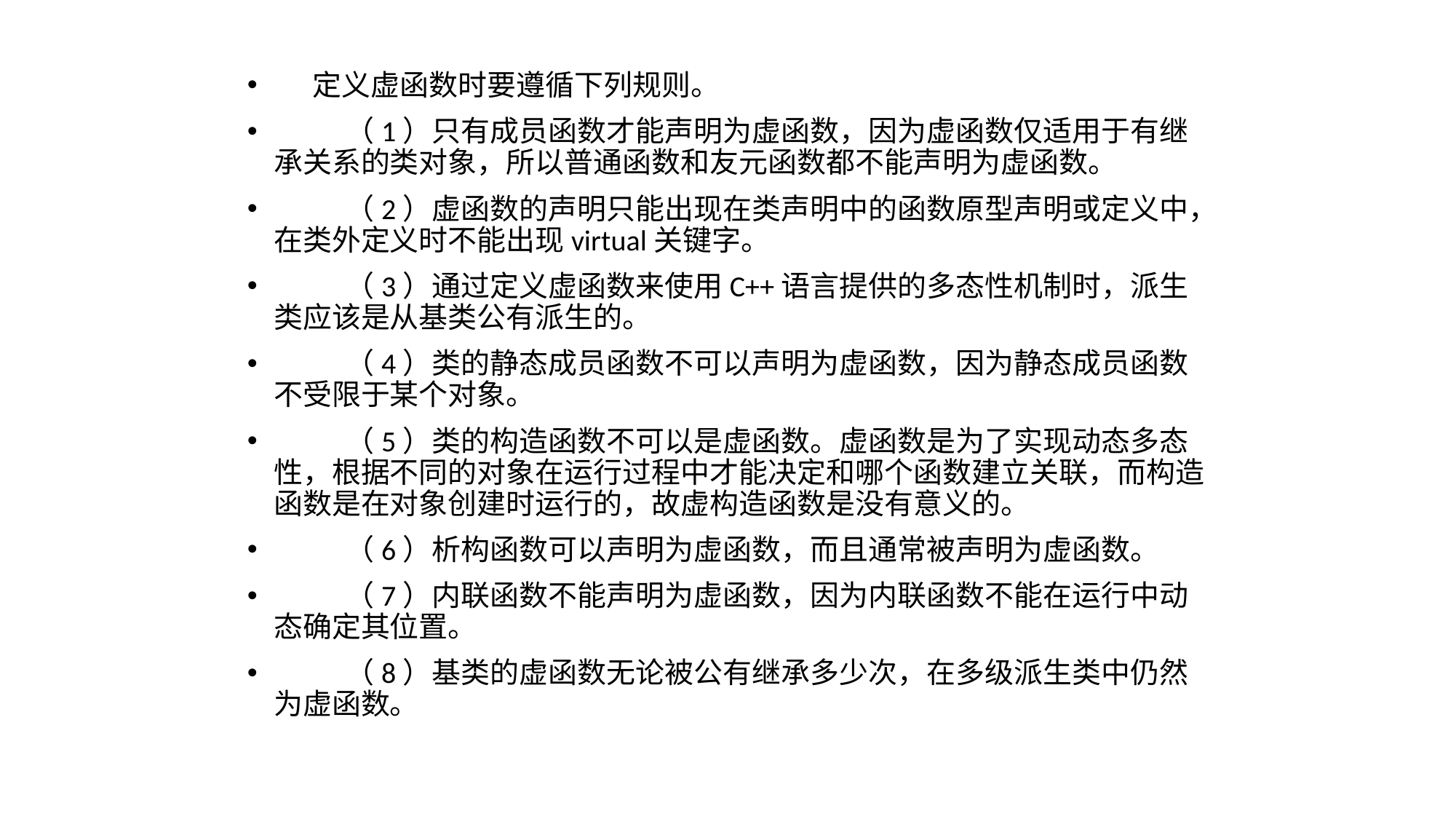

定义虚函数时要遵循下列规则。
          （1）只有成员函数才能声明为虚函数，因为虚函数仅适用于有继承关系的类对象，所以普通函数和友元函数都不能声明为虚函数。
          （2）虚函数的声明只能出现在类声明中的函数原型声明或定义中，在类外定义时不能出现virtual关键字。
          （3）通过定义虚函数来使用C++语言提供的多态性机制时，派生类应该是从基类公有派生的。
          （4）类的静态成员函数不可以声明为虚函数，因为静态成员函数不受限于某个对象。
          （5）类的构造函数不可以是虚函数。虚函数是为了实现动态多态性，根据不同的对象在运行过程中才能决定和哪个函数建立关联，而构造函数是在对象创建时运行的，故虚构造函数是没有意义的。
          （6）析构函数可以声明为虚函数，而且通常被声明为虚函数。
          （7）内联函数不能声明为虚函数，因为内联函数不能在运行中动态确定其位置。
          （8）基类的虚函数无论被公有继承多少次，在多级派生类中仍然为虚函数。